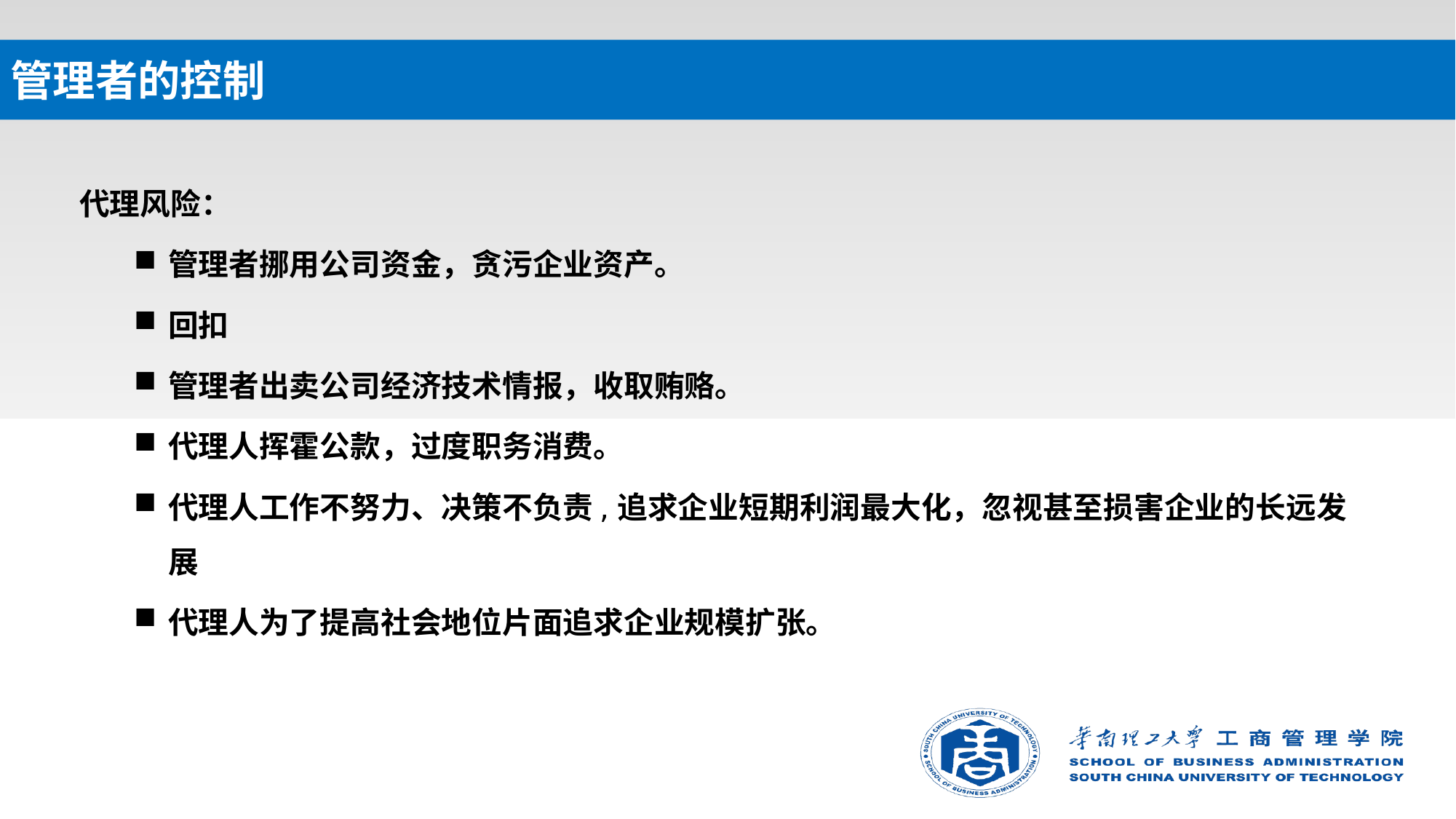

# 管理者的控制
代理风险：
管理者挪用公司资金，贪污企业资产。
回扣
管理者出卖公司经济技术情报，收取贿赂。
代理人挥霍公款，过度职务消费。
代理人工作不努力、决策不负责,追求企业短期利润最大化，忽视甚至损害企业的长远发展
代理人为了提高社会地位片面追求企业规模扩张。